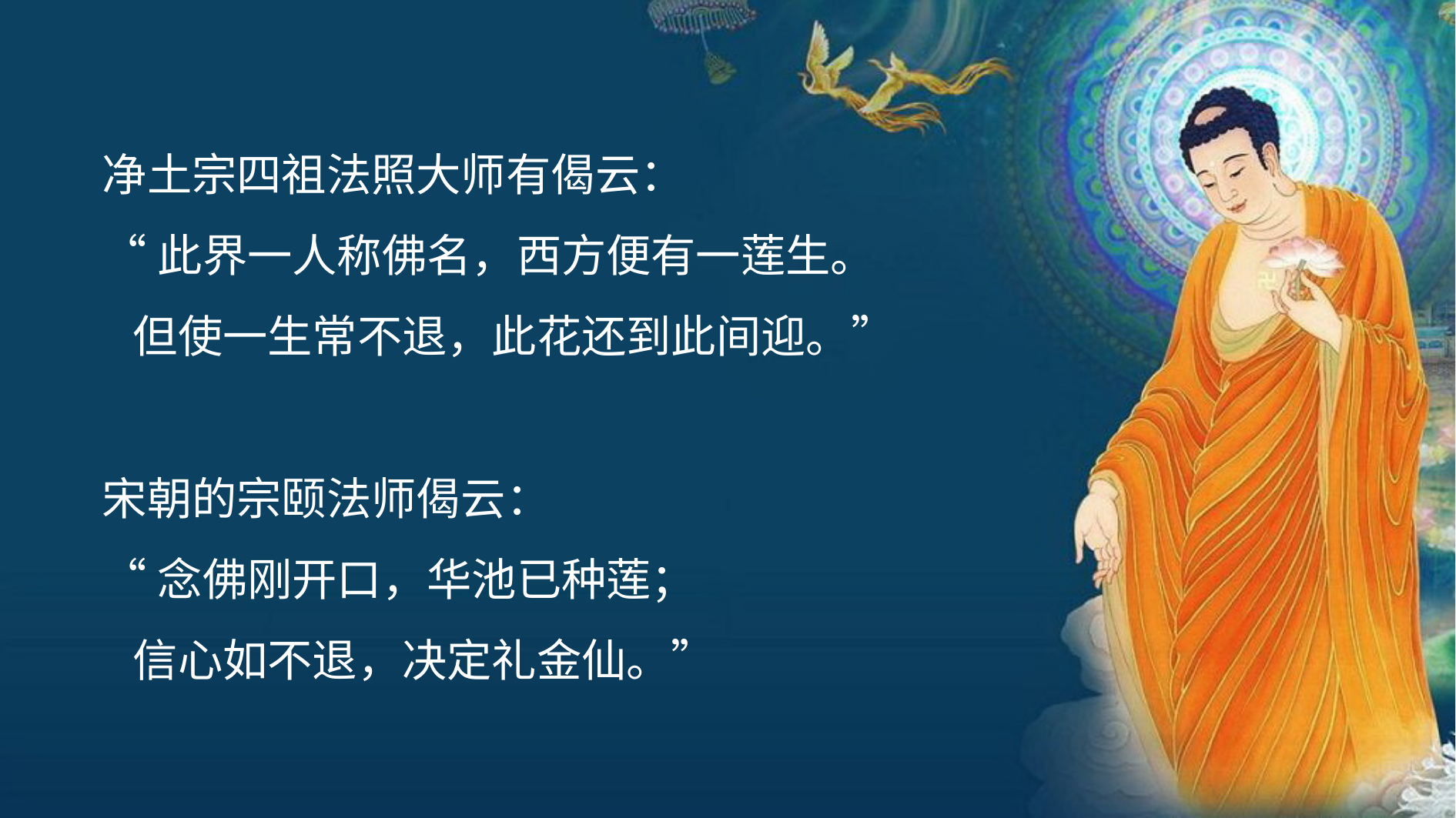

净土宗四祖法照大师有偈云：
“此界一人称佛名，西方便有一莲生。
  但使一生常不退，此花还到此间迎。”
宋朝的宗颐法师偈云：
“念佛刚开口，华池已种莲；
  信心如不退，决定礼金仙。”